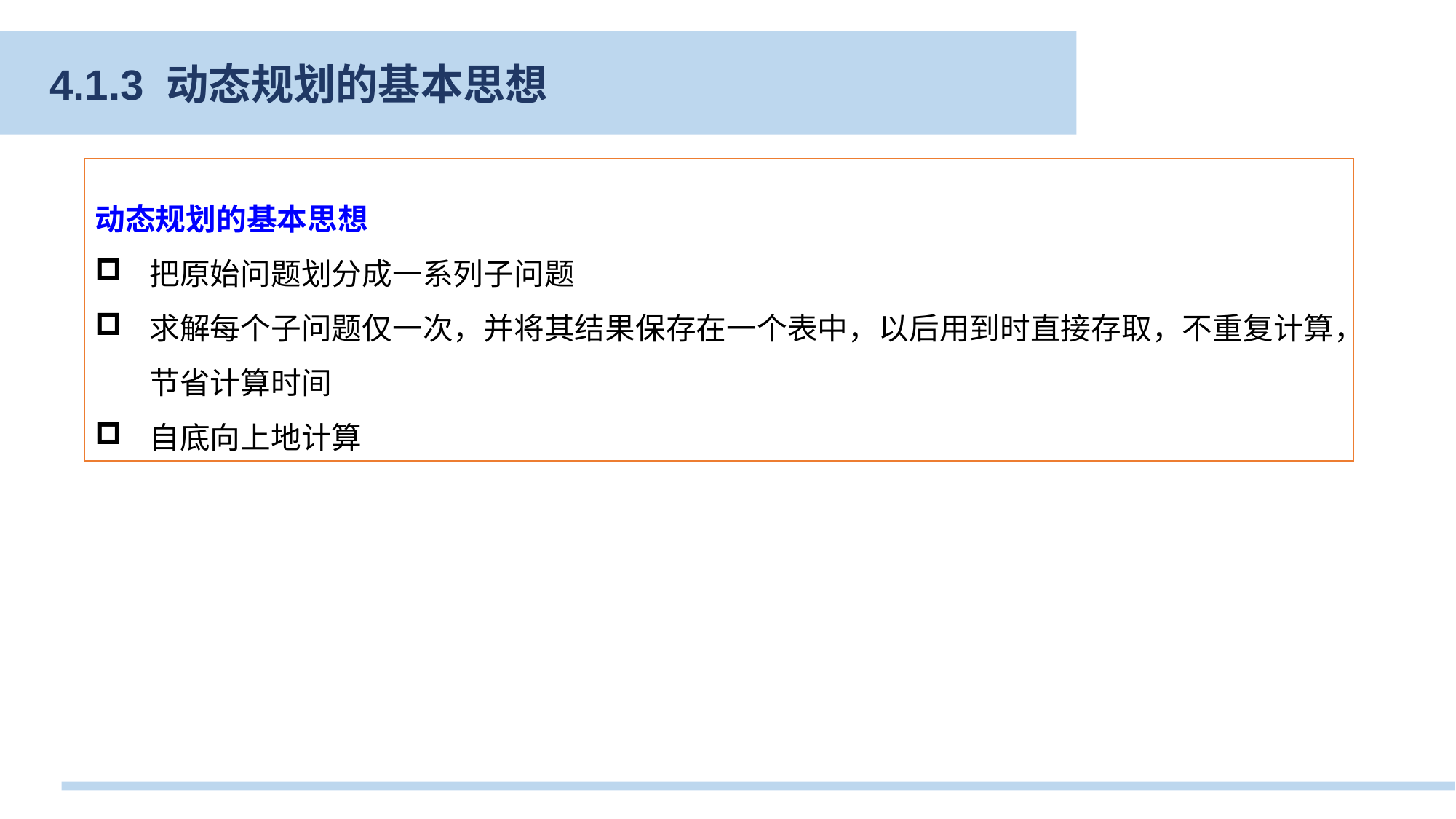

4.1.3 动态规划的基本思想
动态规划的基本思想
把原始问题划分成一系列子问题
求解每个子问题仅一次，并将其结果保存在一个表中，以后用到时直接存取，不重复计算，节省计算时间
自底向上地计算